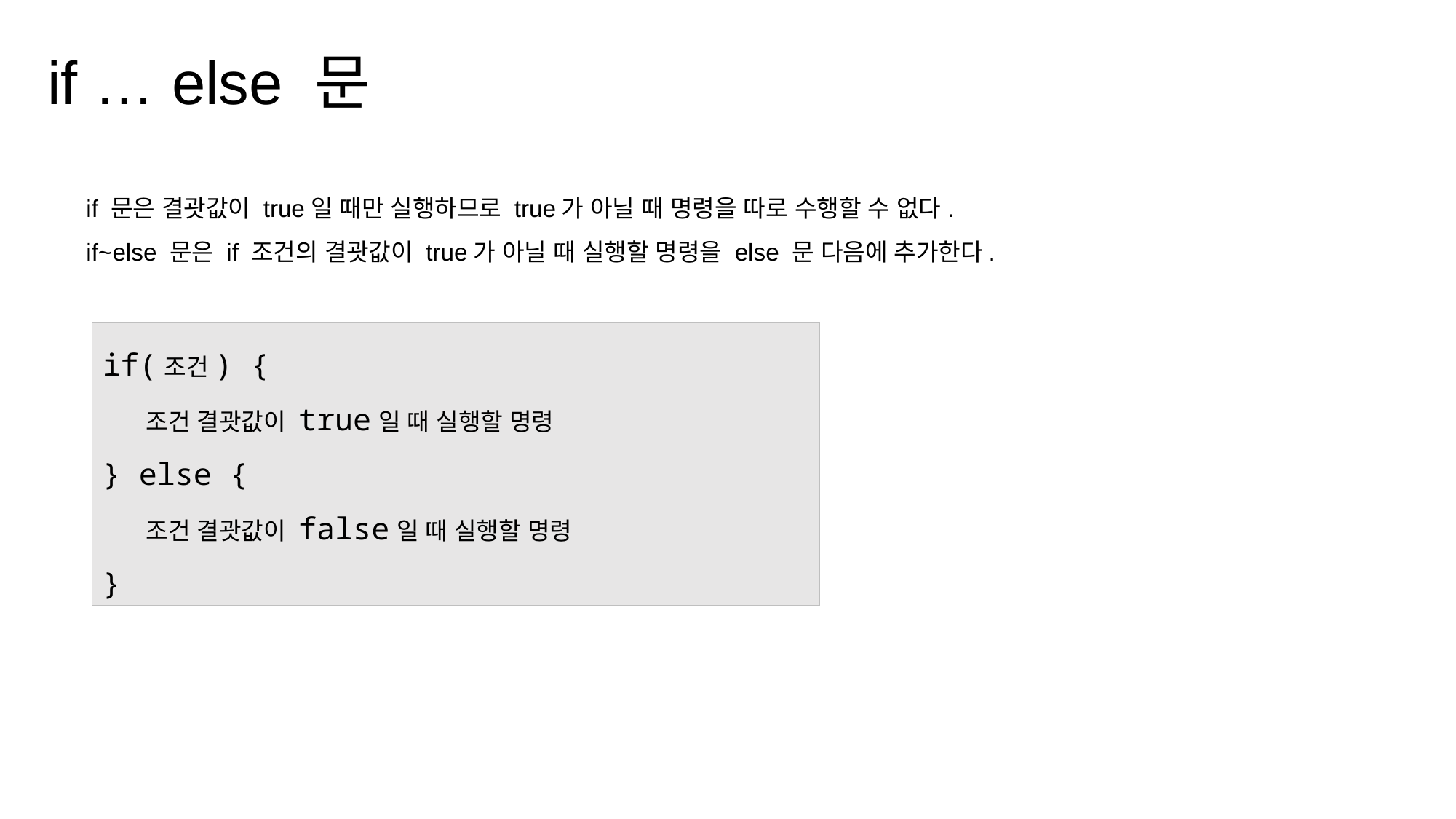

if … else 문
if 문은 결괏값이 true일 때만 실행하므로 true가 아닐 때 명령을 따로 수행할 수 없다.
if~else 문은 if 조건의 결괏값이 true가 아닐 때 실행할 명령을 else 문 다음에 추가한다.
if(조건) {
  조건 결괏값이 true일 때 실행할 명령
} else {
  조건 결괏값이 false일 때 실행할 명령
}